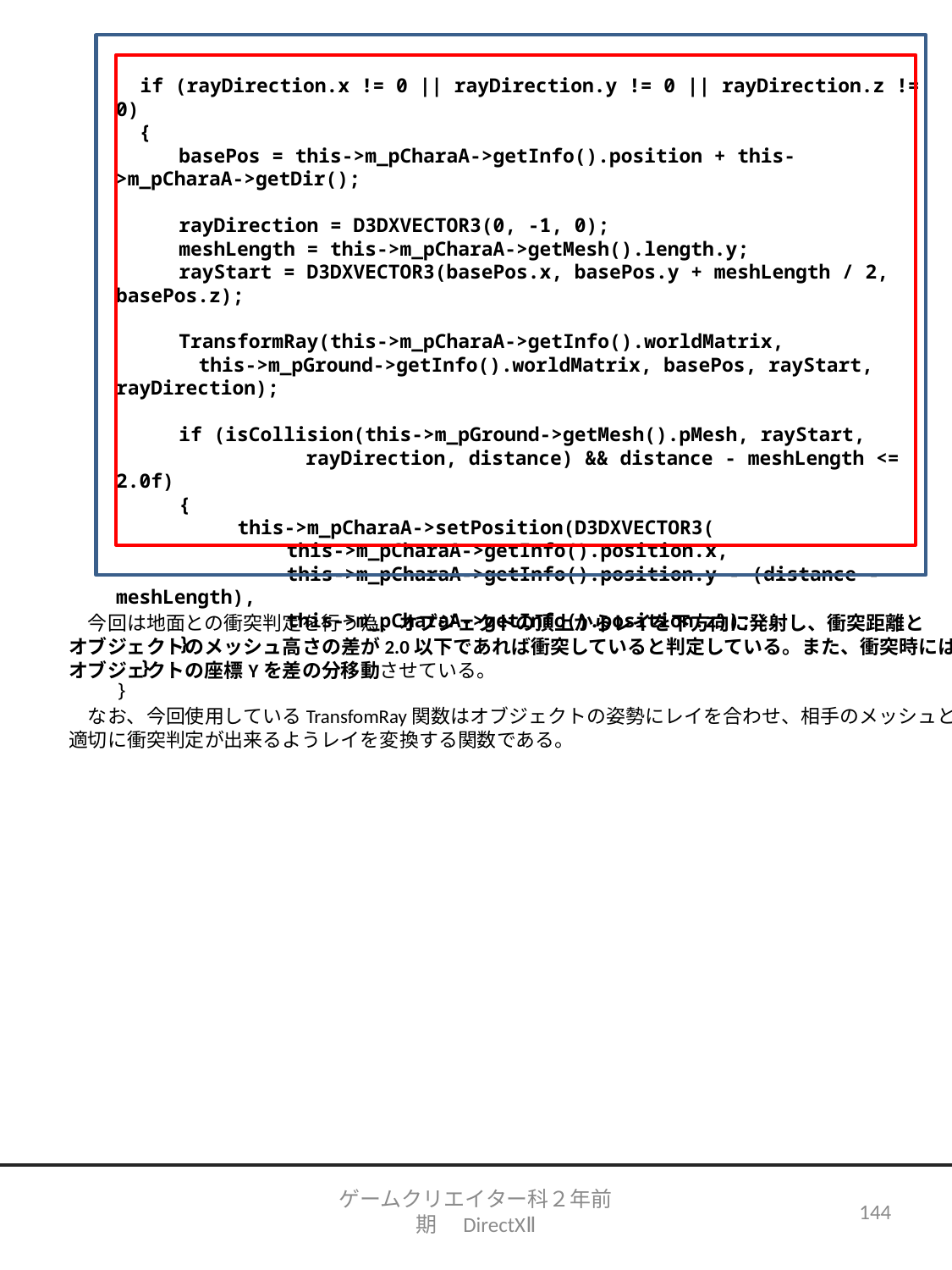

if (rayDirection.x != 0 || rayDirection.y != 0 || rayDirection.z != 0)
  {
　　　basePos = this->m_pCharaA->getInfo().position + this->m_pCharaA->getDir();

　　　rayDirection = D3DXVECTOR3(0, -1, 0);
　　　meshLength = this->m_pCharaA->getMesh().length.y;
　　　rayStart = D3DXVECTOR3(basePos.x, basePos.y + meshLength / 2, basePos.z);

　　　TransformRay(this->m_pCharaA->getInfo().worldMatrix,
　　　　this->m_pGround->getInfo().worldMatrix, basePos, rayStart, rayDirection);

　　　if (isCollision(this->m_pGround->getMesh().pMesh, rayStart,
	　　　rayDirection, distance) && distance - meshLength <= 2.0f)
　　　{
　　　　　　this->m_pCharaA->setPosition(D3DXVECTOR3(
	　　this->m_pCharaA->getInfo().position.x,
	　　this->m_pCharaA->getInfo().position.y - (distance - meshLength),
　　　	　　this->m_pCharaA->getInfo().position.z));
　　　}
　}
}

　今回は地面との衝突判定を行う為、オブジェクトの頂上からレイを下方向に発射し、衝突距離と
オブジェクトのメッシュ高さの差が2.0以下であれば衝突していると判定している。また、衝突時には
オブジェクトの座標Yを差の分移動させている。

　なお、今回使用しているTransfomRay関数はオブジェクトの姿勢にレイを合わせ、相手のメッシュと
適切に衝突判定が出来るようレイを変換する関数である。
ゲームクリエイター科２年前期　DirectXⅡ
144